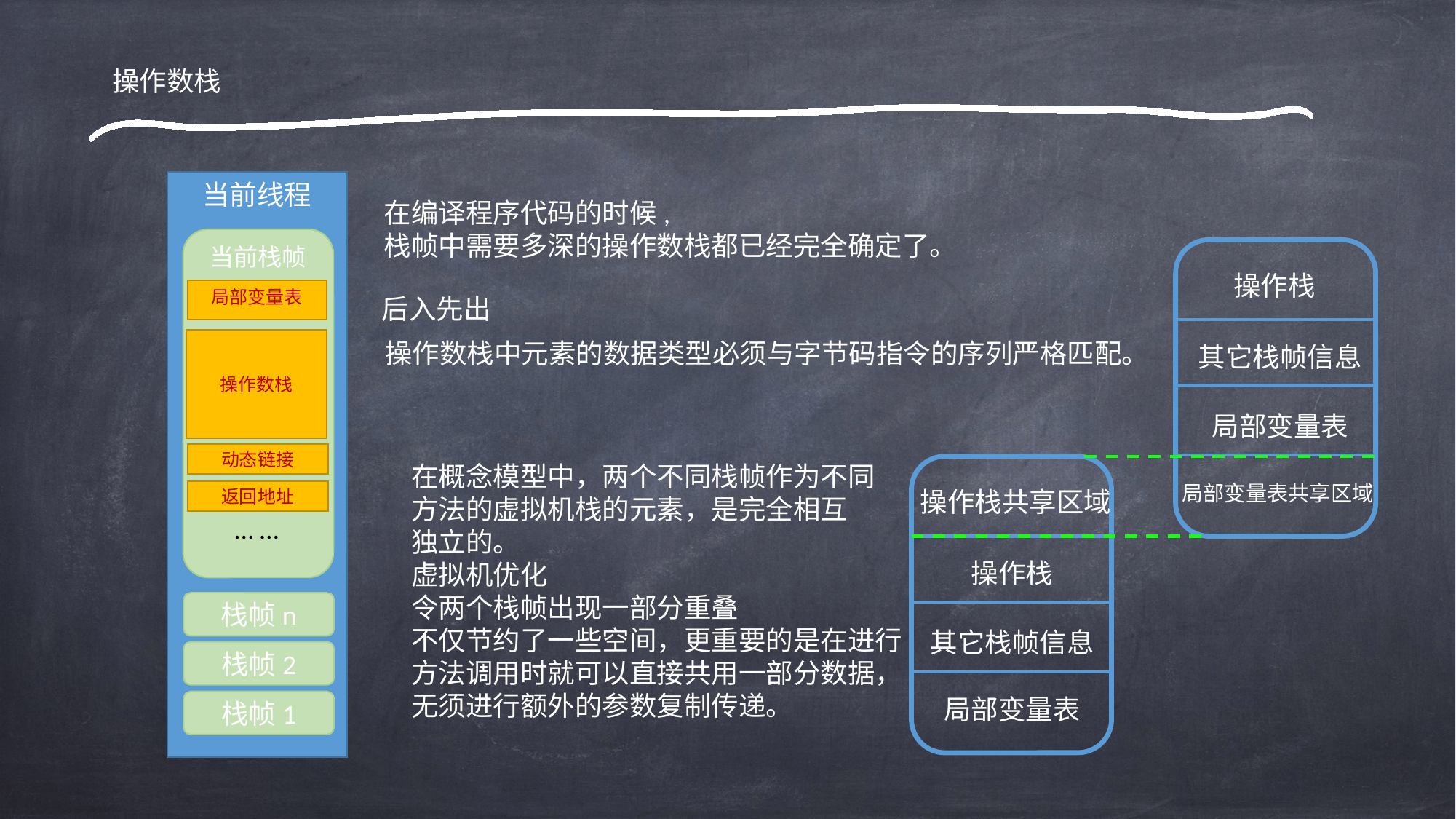

操作数栈

当前线程
在编译程序代码的时候,
栈帧中需要多深的操作数栈都已经完全确定了。
当前栈帧

操作栈
其它栈帧信息
局部变量表
局部变量表共享区域

操作栈共享区域
操作栈
其它栈帧信息
局部变量表
局部变量表
操作数栈
动态链接
返回地址
后入先出
操作数栈中元素的数据类型必须与字节码指令的序列严格匹配。
在概念模型中，两个不同栈帧作为不同
方法的虚拟机栈的元素，是完全相互
独立的。
虚拟机优化
令两个栈帧出现一部分重叠
不仅节约了一些空间，更重要的是在进行
方法调用时就可以直接共用一部分数据，
无须进行额外的参数复制传递。
… …
栈帧n
栈帧2
栈帧1